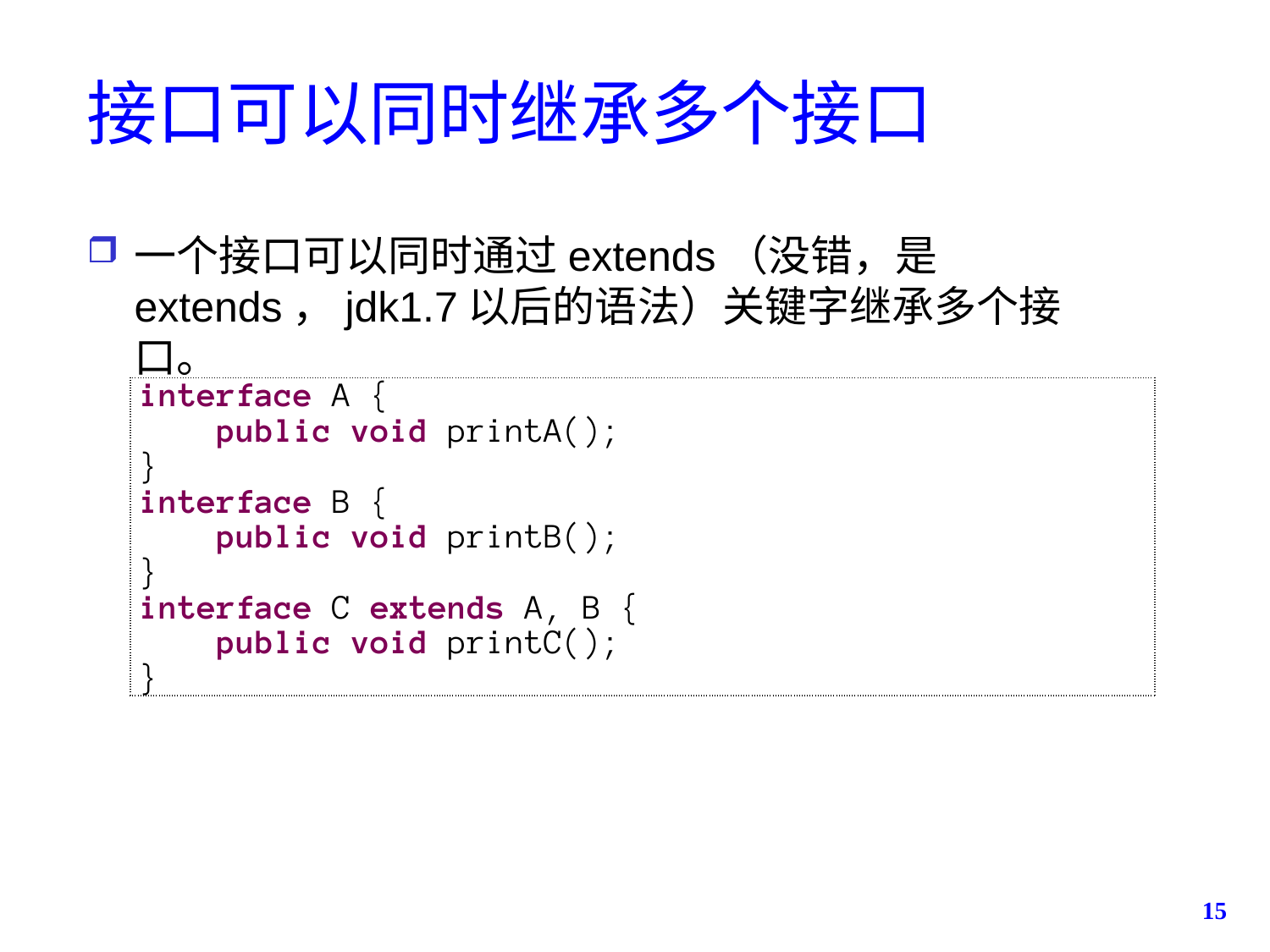

# 接口可以同时继承多个接口
一个接口可以同时通过extends（没错，是extends，jdk1.7以后的语法）关键字继承多个接口。
| interface A { public void printA(); } interface B { public void printB(); } interface C extends A, B { public void printC(); } |
| --- |
15